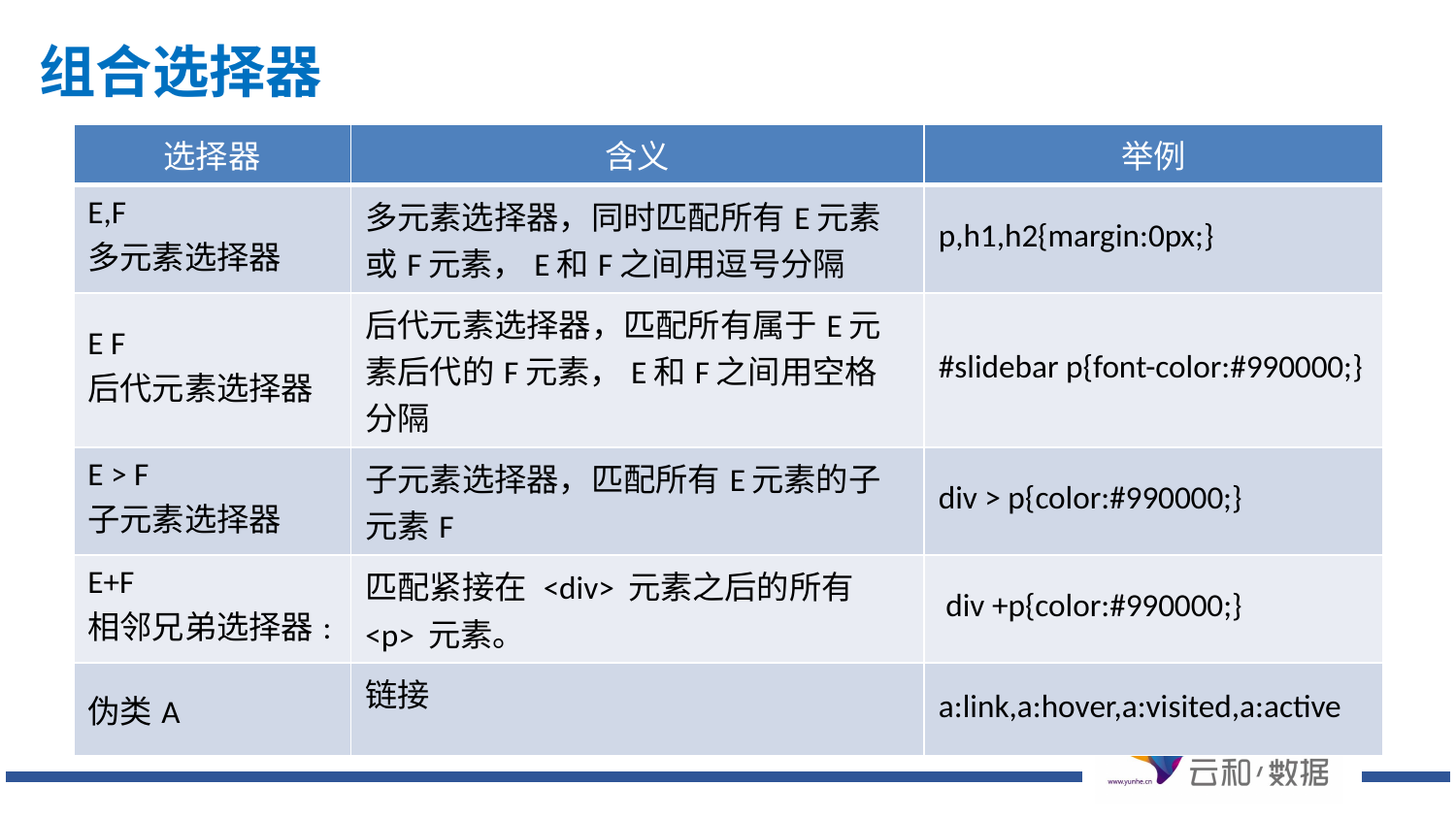

# 组合选择器
| 选择器 | 含义 | 举例 |
| --- | --- | --- |
| E,F 多元素选择器 | 多元素选择器，同时匹配所有E元素或F元素，E和F之间用逗号分隔 | p,h1,h2{margin:0px;} |
| E F 后代元素选择器 | 后代元素选择器，匹配所有属于E元素后代的F元素，E和F之间用空格分隔 | #slidebar p{font-color:#990000;} |
| E > F 子元素选择器 | 子元素选择器，匹配所有E元素的子元素F | div > p{color:#990000;} |
| E+F 相邻兄弟选择器: | 匹配紧接在 <div> 元素之后的所有 <p> 元素。 | div +p{color:#990000;} |
| 伪类A | 链接 | a:link,a:hover,a:visited,a:active |
20